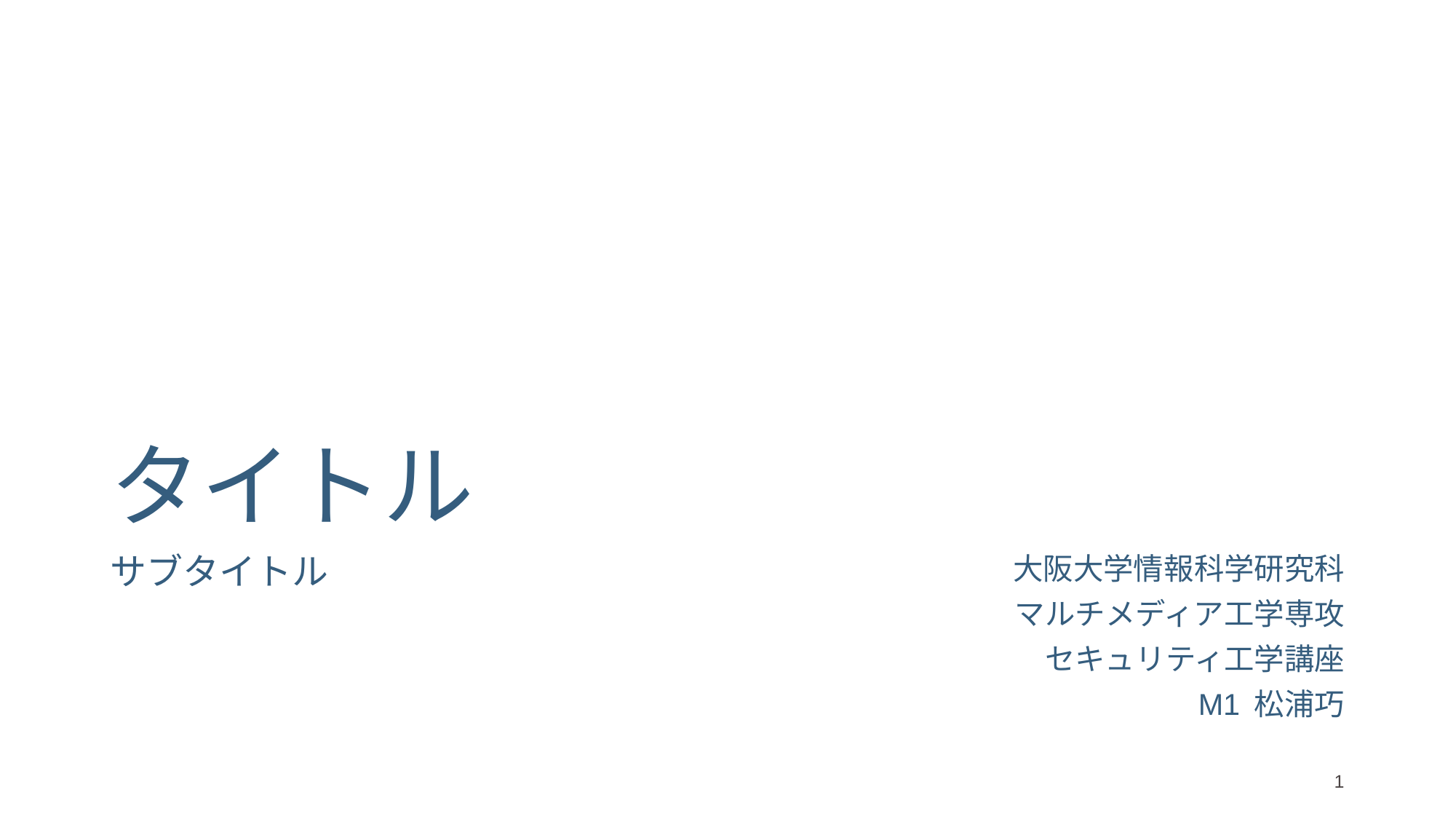

# タイトル
サブタイトル
大阪大学情報科学研究科
　　　　　　マルチメディア工学専攻
セキュリティ工学講座
M1 松浦巧
1